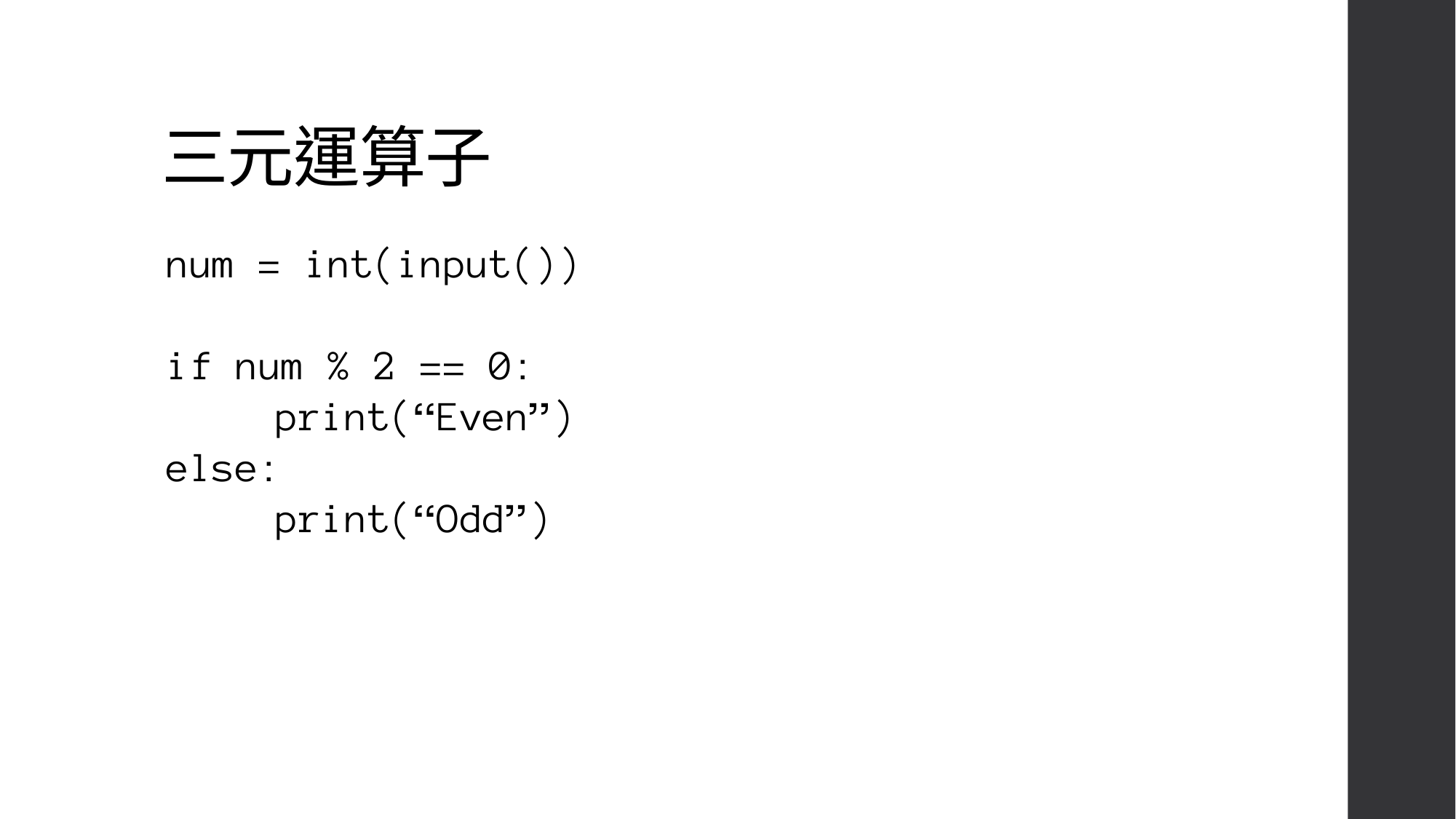

# 三元運算子
num = int(input())

if num % 2 == 0:
	print(“Even”)
else:
	print(“Odd”)